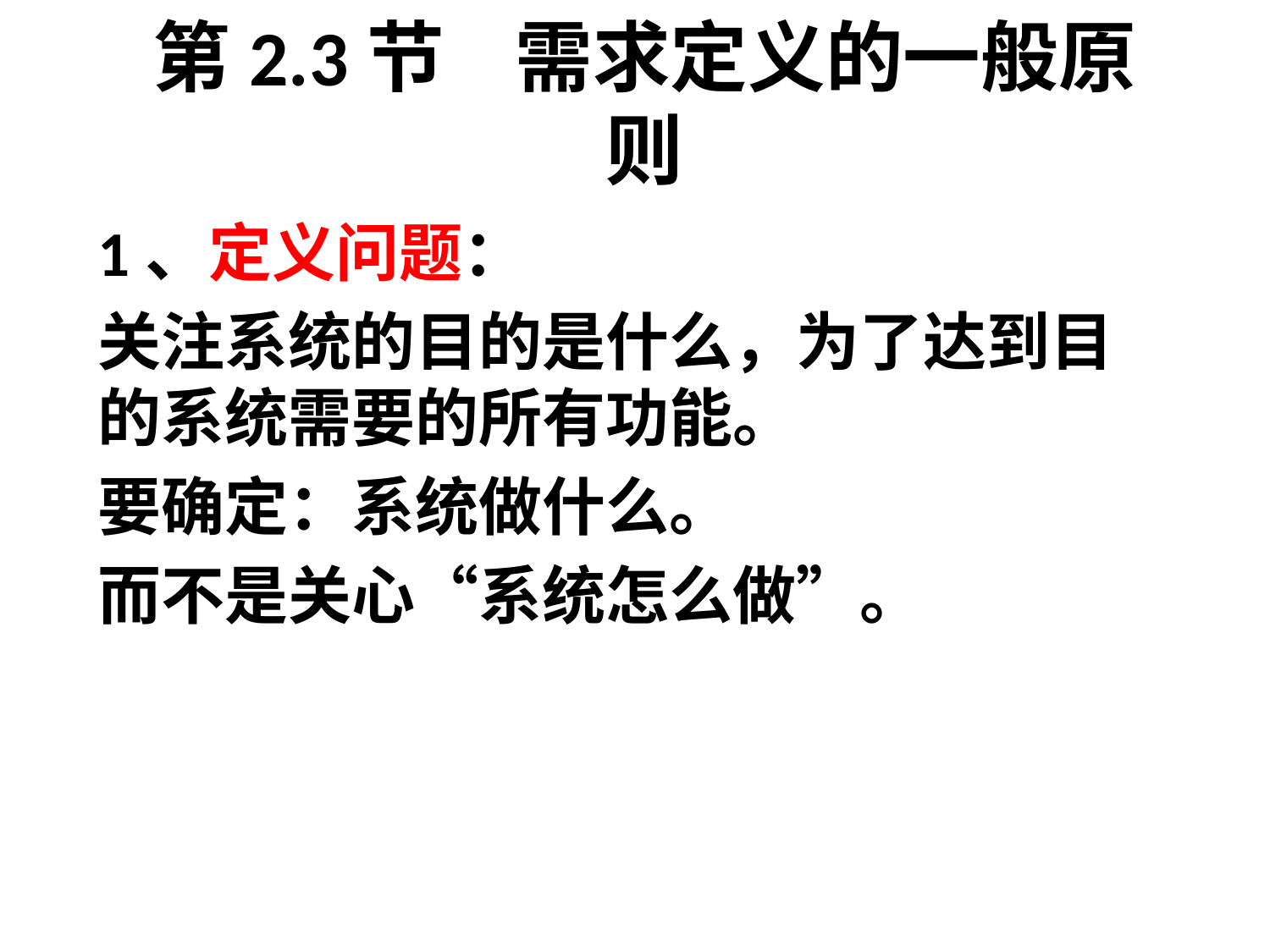

# 第2.3节    需求定义的一般原则
1、定义问题：
关注系统的目的是什么，为了达到目的系统需要的所有功能。
要确定：系统做什么。
而不是关心“系统怎么做”。